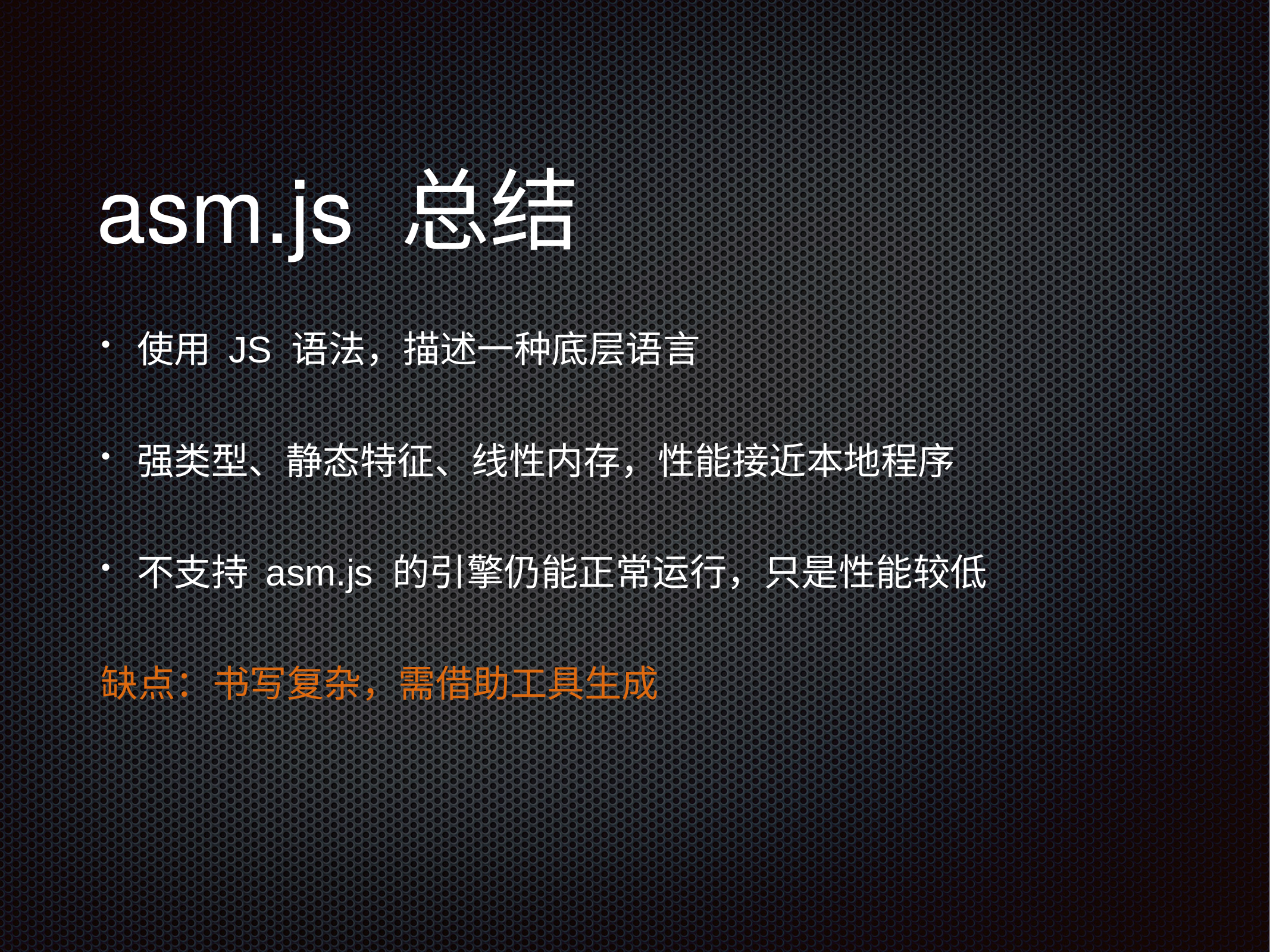

# asm.js 总结
使用 JS 语法，描述一种底层语言
强类型、静态特征、线性内存，性能接近本地程序
不支持 asm.js 的引擎仍能正常运行，只是性能较低
缺点：书写复杂，需借助工具生成